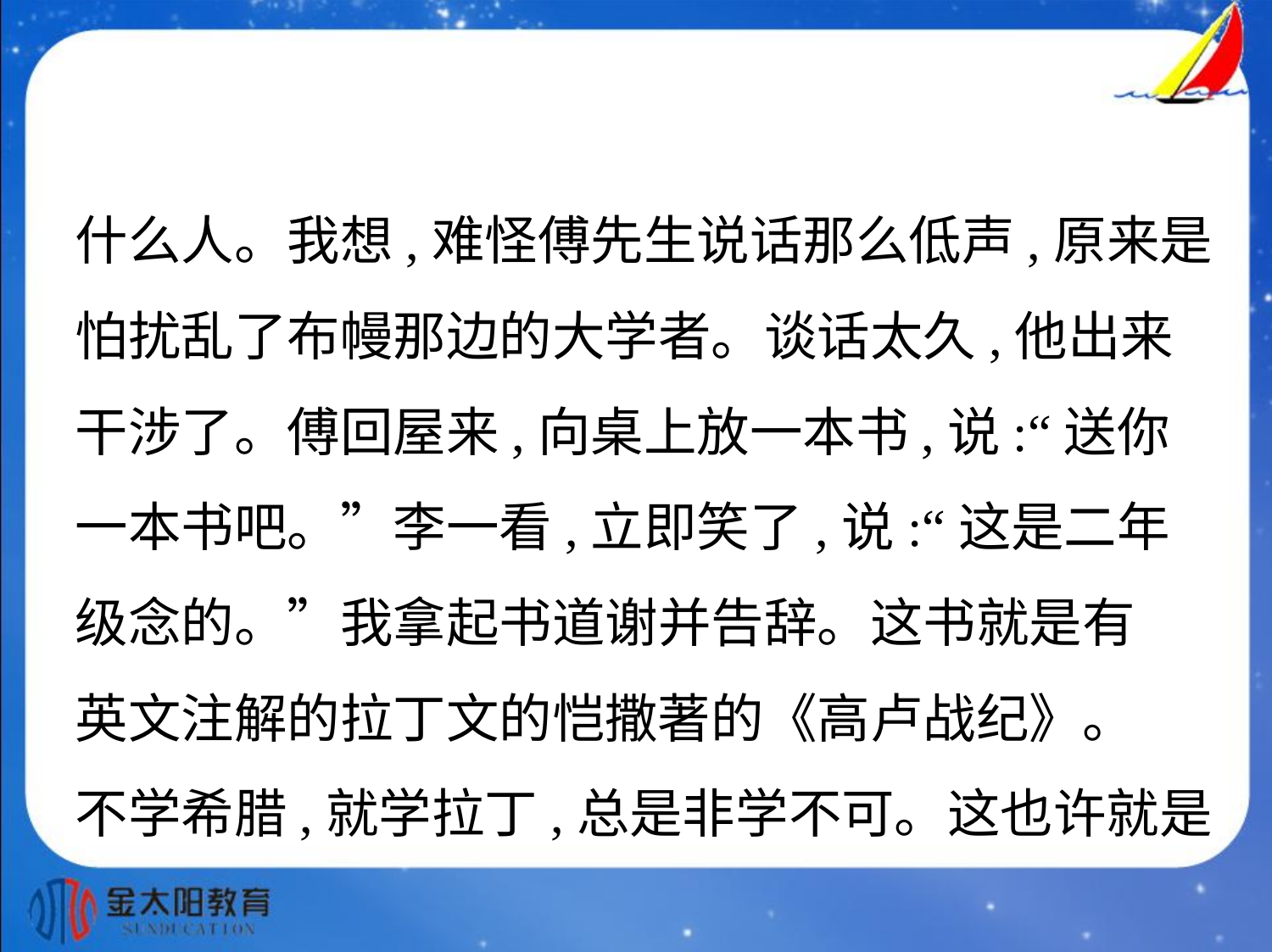

什么人。我想,难怪傅先生说话那么低声,原来是
怕扰乱了布幔那边的大学者。谈话太久,他出来
干涉了。傅回屋来,向桌上放一本书,说:“送你
一本书吧。”李一看,立即笑了,说:“这是二年
级念的。”我拿起书道谢并告辞。这书就是有
英文注解的拉丁文的恺撒著的《高卢战纪》。
不学希腊,就学拉丁,总是非学不可。这也许就是